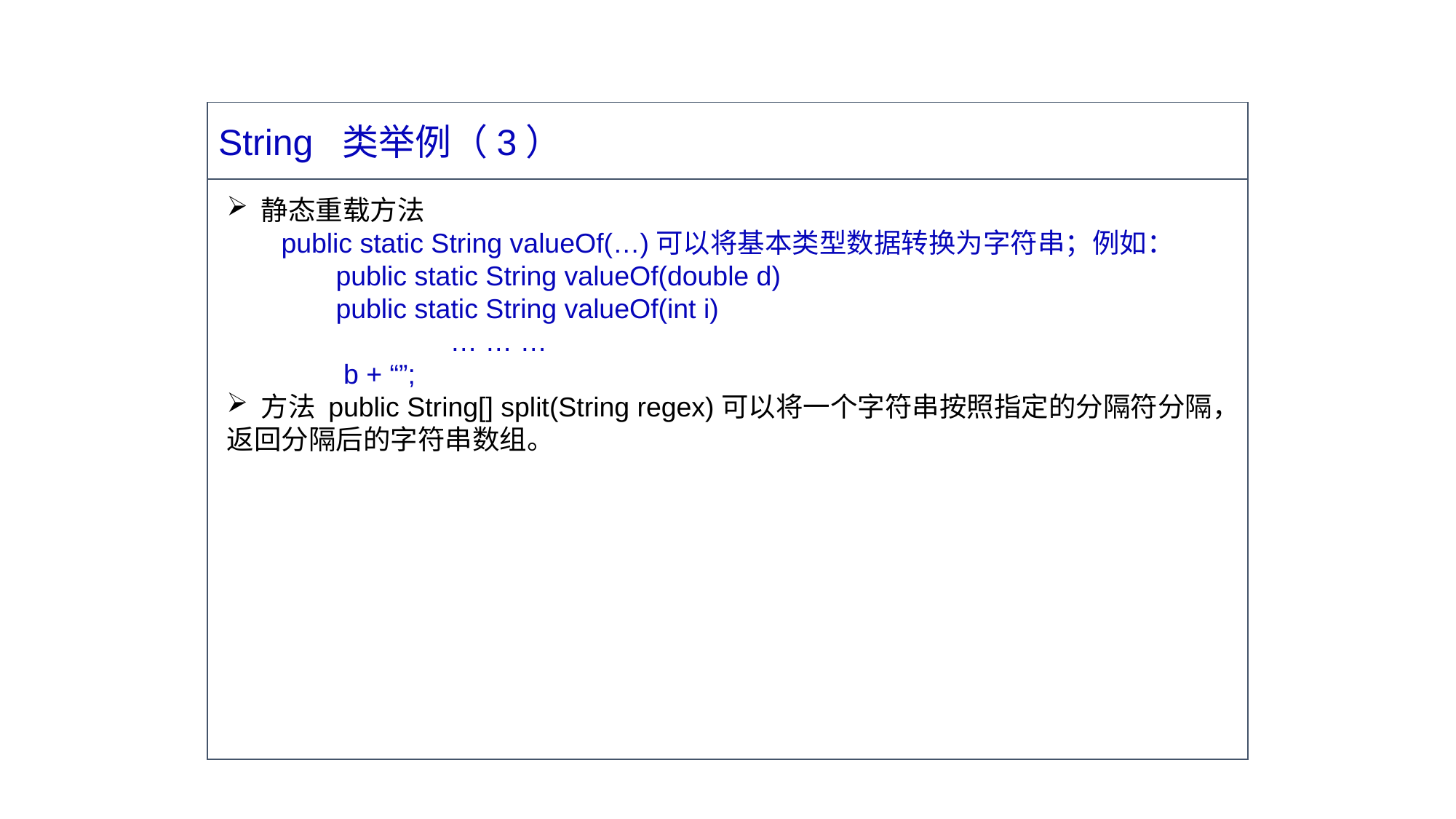

String  类举例（3）

 静态重载方法
public static String valueOf(…)可以将基本类型数据转换为字符串；例如：
public static String valueOf(double d)
public static String valueOf(int i)
               … … …
 b + “”;
 方法 public String[] split(String regex)可以将一个字符串按照指定的分隔符分隔，返回分隔后的字符串数组。